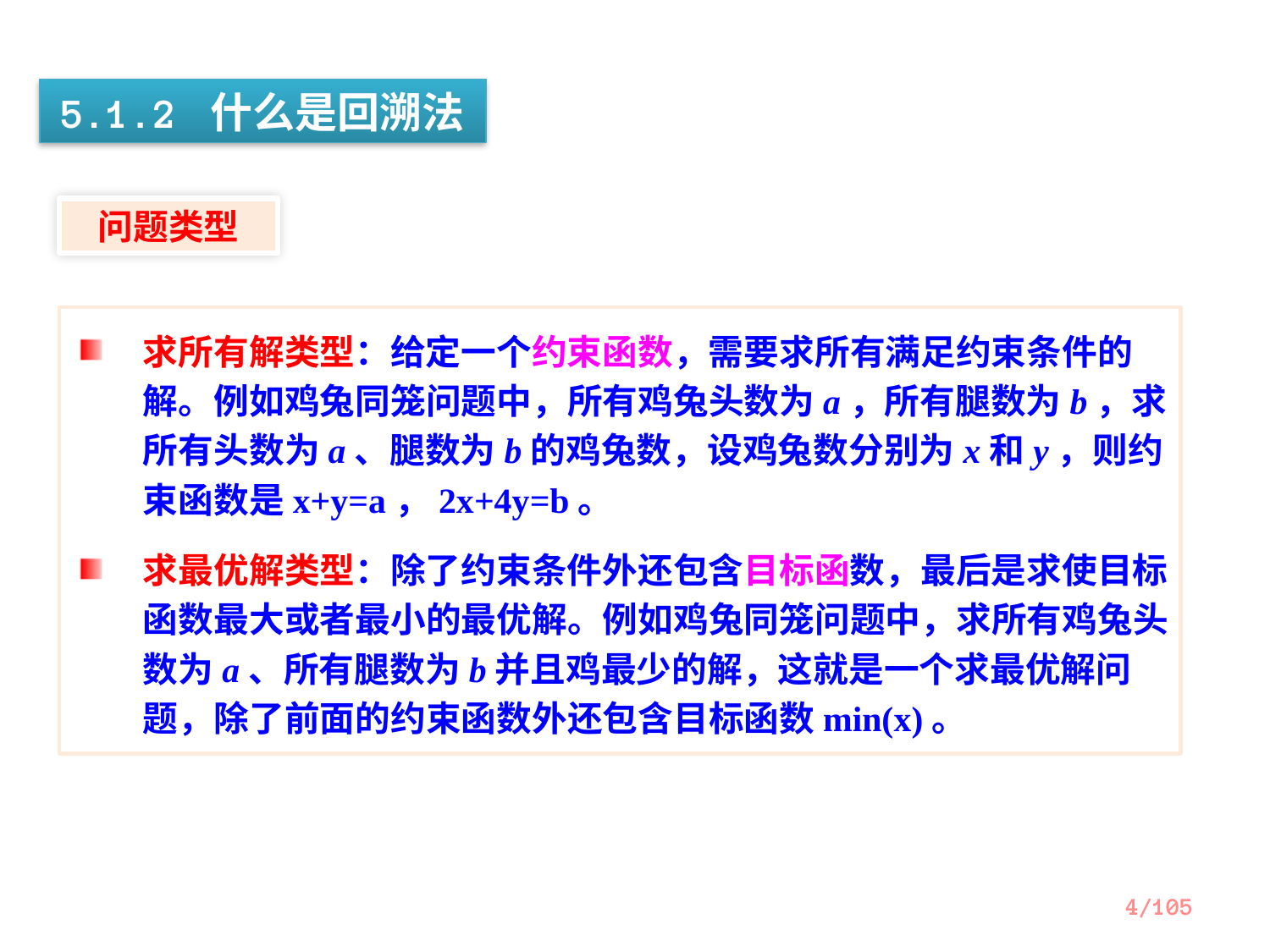

5.1.2 什么是回溯法
问题类型
求所有解类型：给定一个约束函数，需要求所有满足约束条件的解。例如鸡兔同笼问题中，所有鸡兔头数为a，所有腿数为b，求所有头数为a、腿数为b的鸡兔数，设鸡兔数分别为x和y，则约束函数是x+y=a，2x+4y=b。
求最优解类型：除了约束条件外还包含目标函数，最后是求使目标函数最大或者最小的最优解。例如鸡兔同笼问题中，求所有鸡兔头数为a、所有腿数为b并且鸡最少的解，这就是一个求最优解问题，除了前面的约束函数外还包含目标函数min(x)。
4/105